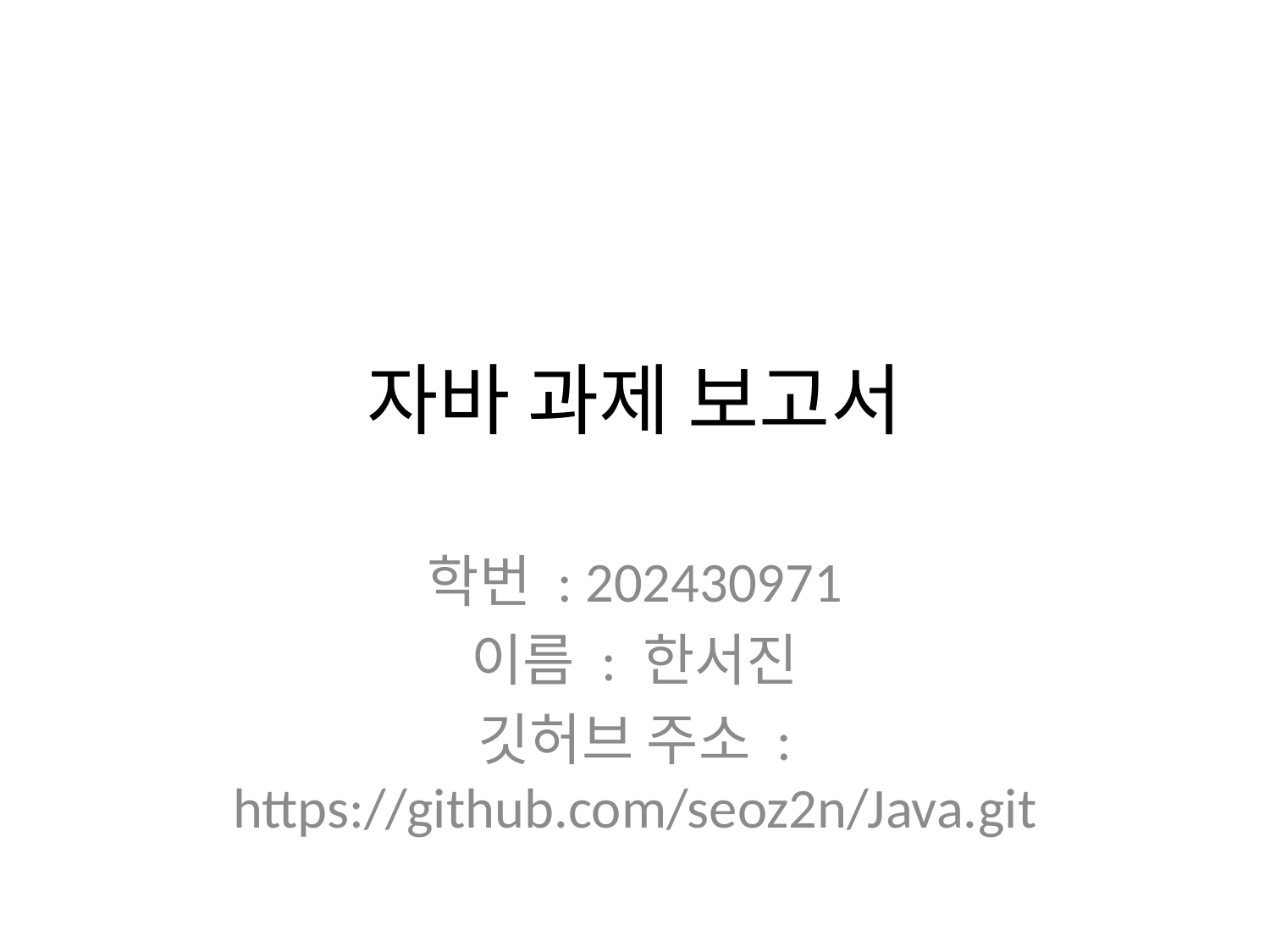

# 자바 과제 보고서
학번 : 202430971
이름 : 한서진
깃허브 주소 : https://github.com/seoz2n/Java.git